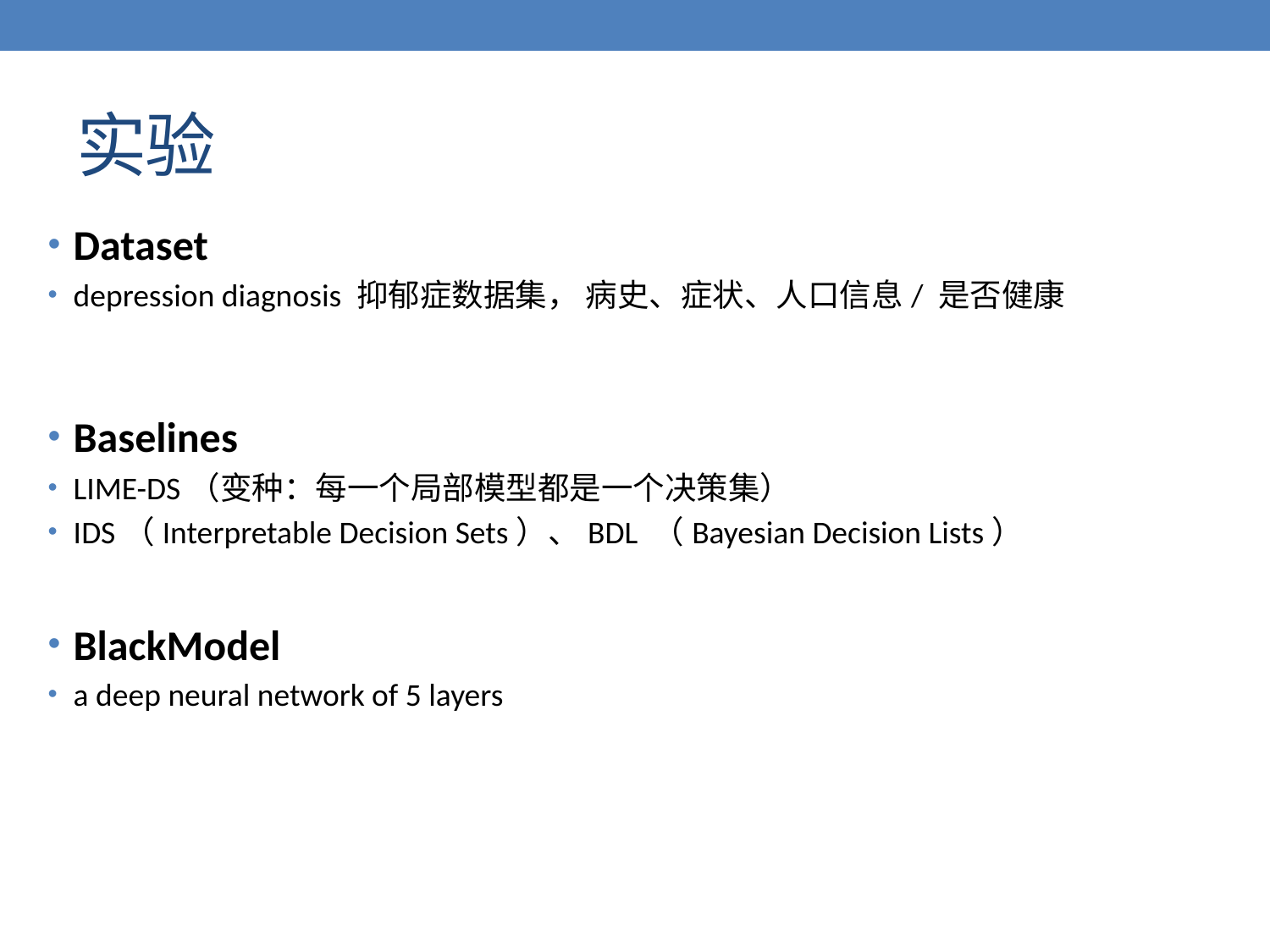

26
# 实验
Dataset
depression diagnosis 抑郁症数据集， 病史、症状、人口信息/ 是否健康

Baselines
LIME-DS（变种：每一个局部模型都是一个决策集）
IDS（Interpretable Decision Sets）、BDL （Bayesian Decision Lists）

BlackModel
a deep neural network of 5 layers